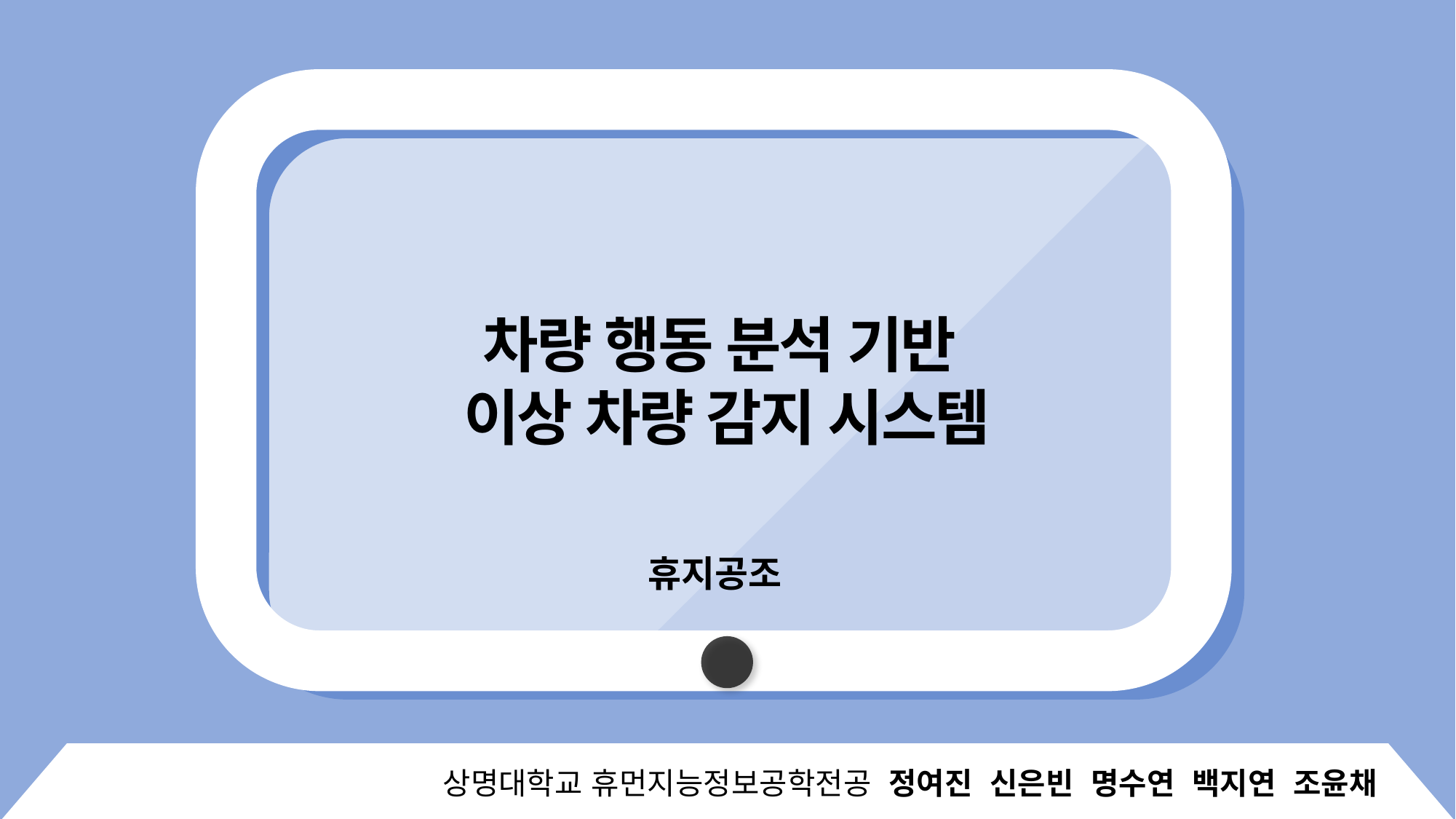

차량 행동 분석 기반
이상 차량 감지 시스템

휴지공조​

상명대학교 휴먼지능정보공학전공  정여진  신은빈  명수연  백지연  조윤채